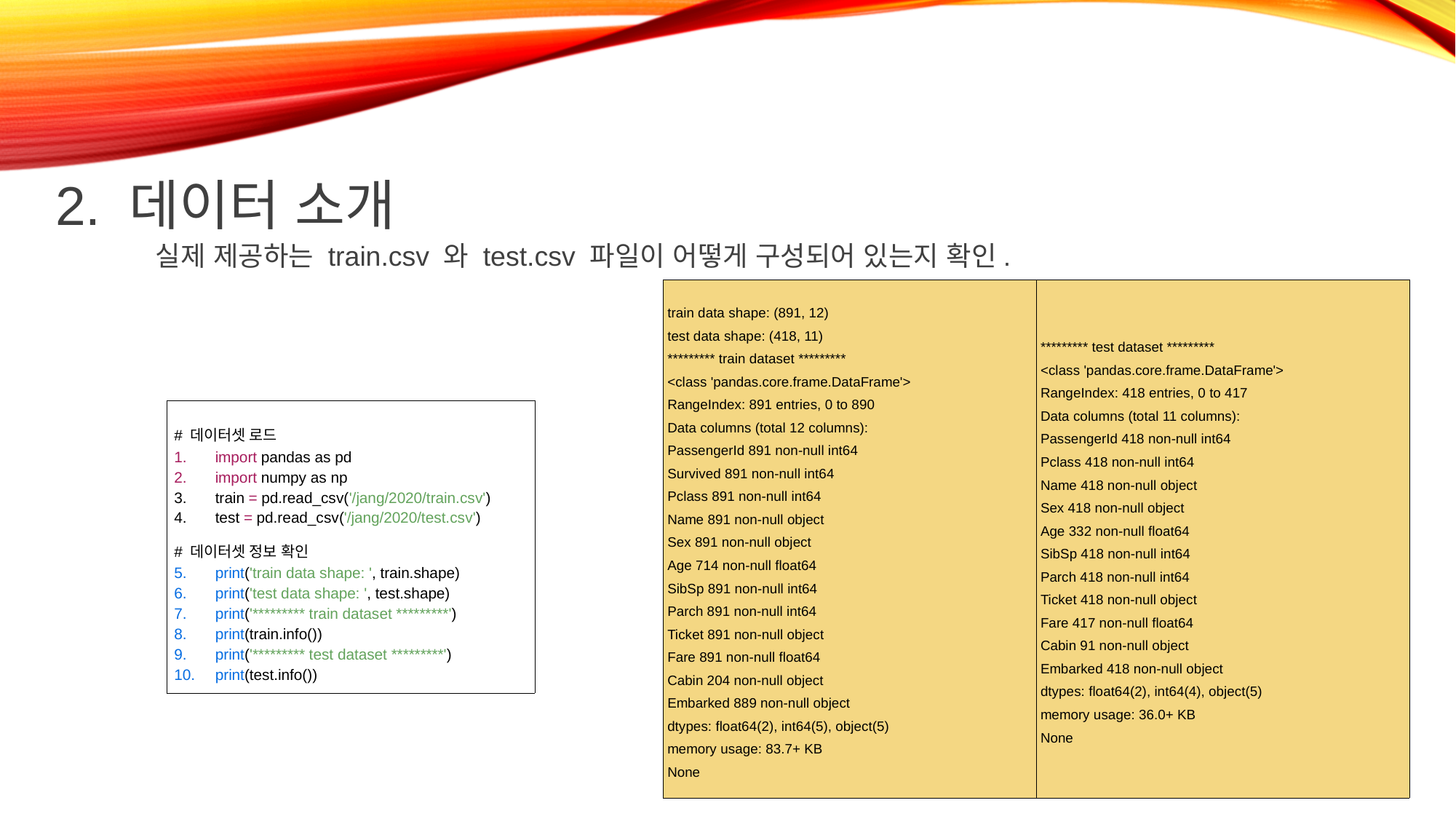

2. 데이터 소개
실제 제공하는 train.csv 와 test.csv 파일이 어떻게 구성되어 있는지 확인.
| train data shape: (891, 12) test data shape: (418, 11) \*\*\*\*\*\*\*\*\* train dataset \*\*\*\*\*\*\*\*\* <class 'pandas.core.frame.DataFrame'> RangeIndex: 891 entries, 0 to 890 Data columns (total 12 columns): PassengerId 891 non-null int64 Survived 891 non-null int64 Pclass 891 non-null int64 Name 891 non-null object Sex 891 non-null object Age 714 non-null float64 SibSp 891 non-null int64 Parch 891 non-null int64 Ticket 891 non-null object Fare 891 non-null float64 Cabin 204 non-null object Embarked 889 non-null object dtypes: float64(2), int64(5), object(5) memory usage: 83.7+ KB None | \*\*\*\*\*\*\*\*\* test dataset \*\*\*\*\*\*\*\*\* <class 'pandas.core.frame.DataFrame'> RangeIndex: 418 entries, 0 to 417 Data columns (total 11 columns): PassengerId 418 non-null int64 Pclass 418 non-null int64 Name 418 non-null object Sex 418 non-null object Age 332 non-null float64 SibSp 418 non-null int64 Parch 418 non-null int64 Ticket 418 non-null object Fare 417 non-null float64 Cabin 91 non-null object Embarked 418 non-null object dtypes: float64(2), int64(4), object(5) memory usage: 36.0+ KB None |
| --- | --- |
| # 데이터셋 로드 import pandas as pd import numpy as np train = pd.read\_csv('/jang/2020/train.csv') test = pd.read\_csv('/jang/2020/test.csv') # 데이터셋 정보 확인 print('train data shape: ', train.shape) print('test data shape: ', test.shape) print('\*\*\*\*\*\*\*\*\* train dataset \*\*\*\*\*\*\*\*\*') print(train.info()) print('\*\*\*\*\*\*\*\*\* test dataset \*\*\*\*\*\*\*\*\*') print(test.info()) |
| --- |